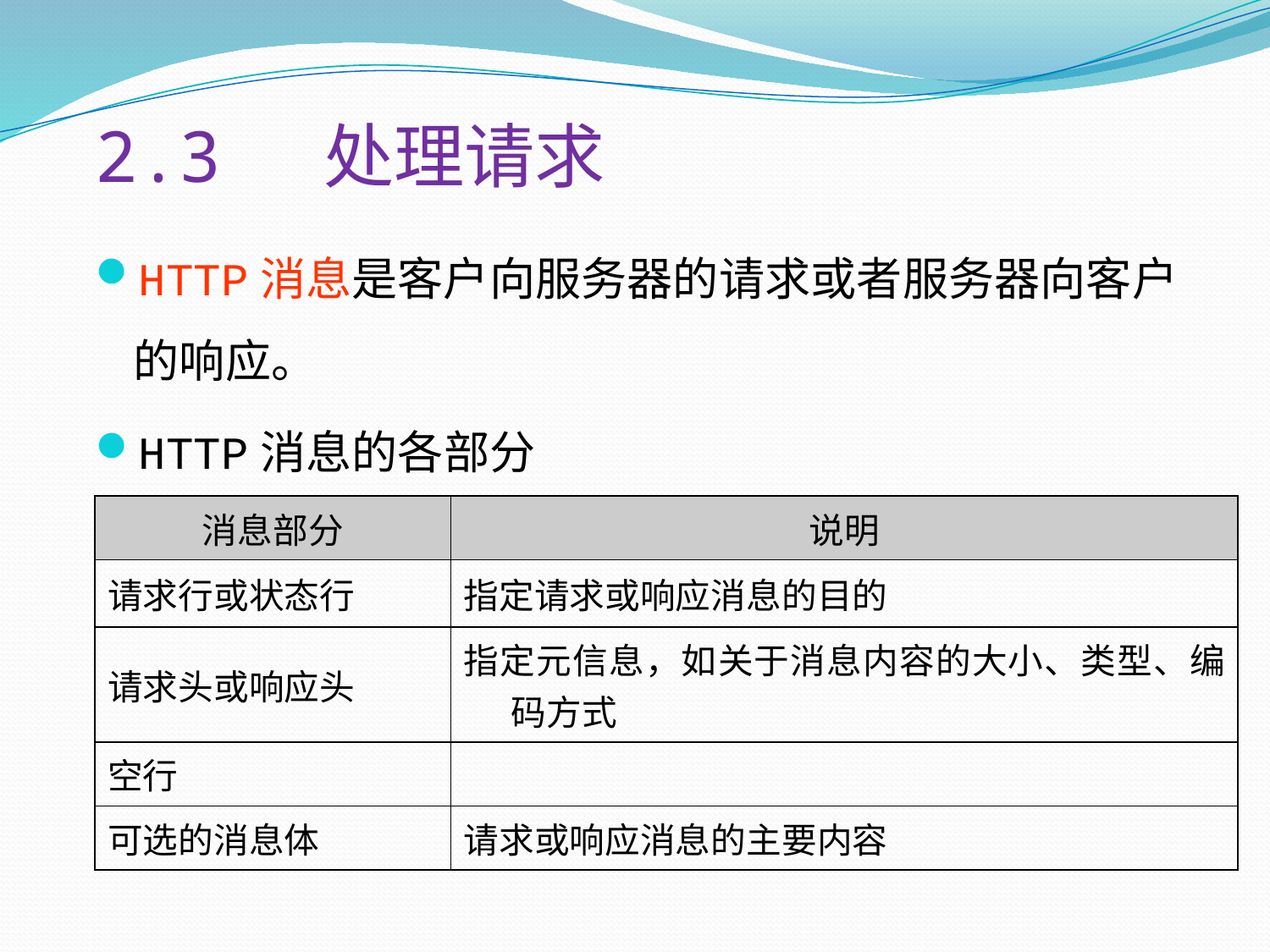

# 2.3  处理请求
HTTP消息是客户向服务器的请求或者服务器向客户的响应。
HTTP消息的各部分
| 消息部分 | 说明 |
| --- | --- |
| 请求行或状态行 | 指定请求或响应消息的目的 |
| 请求头或响应头 | 指定元信息，如关于消息内容的大小、类型、编码方式 |
| 空行 |  |
| 可选的消息体 | 请求或响应消息的主要内容 |